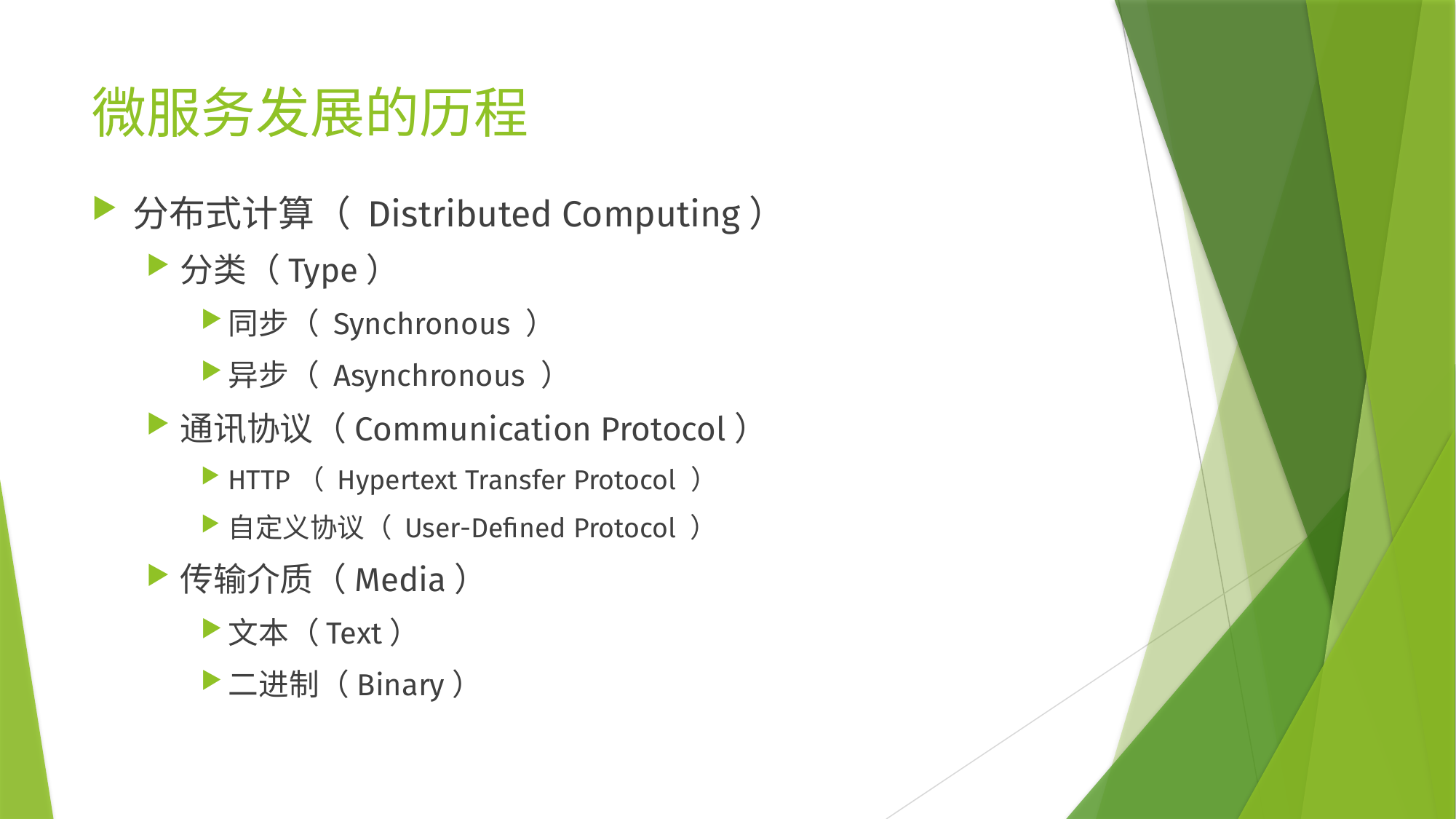

# 微服务发展的历程
分布式计算（ Distributed Computing）
分类（Type）
同步（ Synchronous ）
异步（ Asynchronous ）
通讯协议（Communication Protocol）
HTTP（ Hypertext Transfer Protocol ）
自定义协议（ User-Defined Protocol ）
传输介质（Media）
文本（Text）
二进制（Binary）